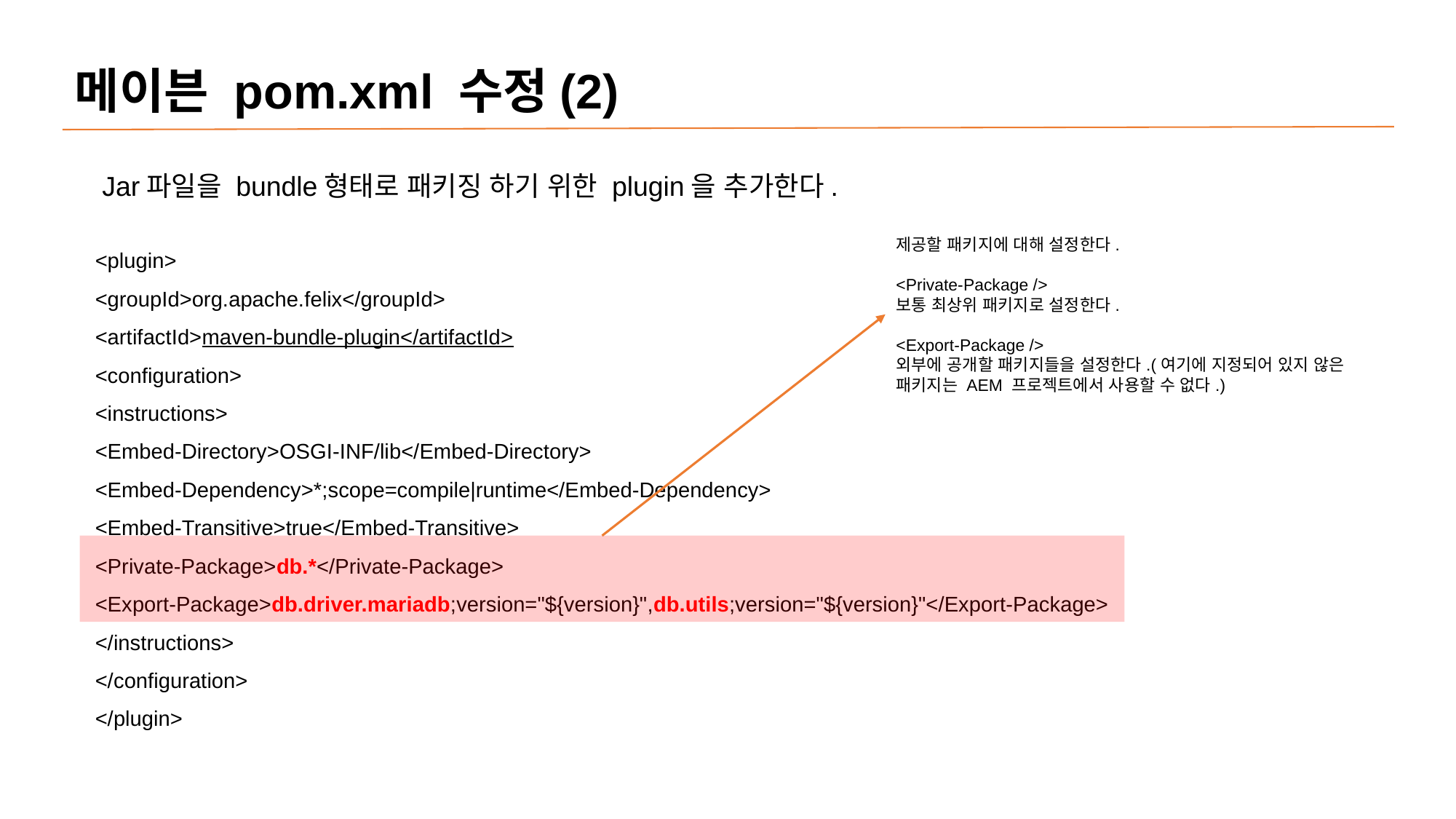

메이븐 pom.xml 수정(2)
Jar파일을 bundle형태로 패키징 하기 위한 plugin을 추가한다.
<plugin>
<groupId>org.apache.felix</groupId>
<artifactId>maven-bundle-plugin</artifactId>
<configuration>
<instructions>
<Embed-Directory>OSGI-INF/lib</Embed-Directory>
<Embed-Dependency>*;scope=compile|runtime</Embed-Dependency>
<Embed-Transitive>true</Embed-Transitive>
<Private-Package>db.*</Private-Package>
<Export-Package>db.driver.mariadb;version="${version}",db.utils;version="${version}"</Export-Package>
</instructions>
</configuration>
</plugin>
제공할 패키지에 대해 설정한다.

<Private-Package />
보통 최상위 패키지로 설정한다.

<Export-Package />
외부에 공개할 패키지들을 설정한다.(여기에 지정되어 있지 않은 패키지는 AEM 프로젝트에서 사용할 수 없다.)